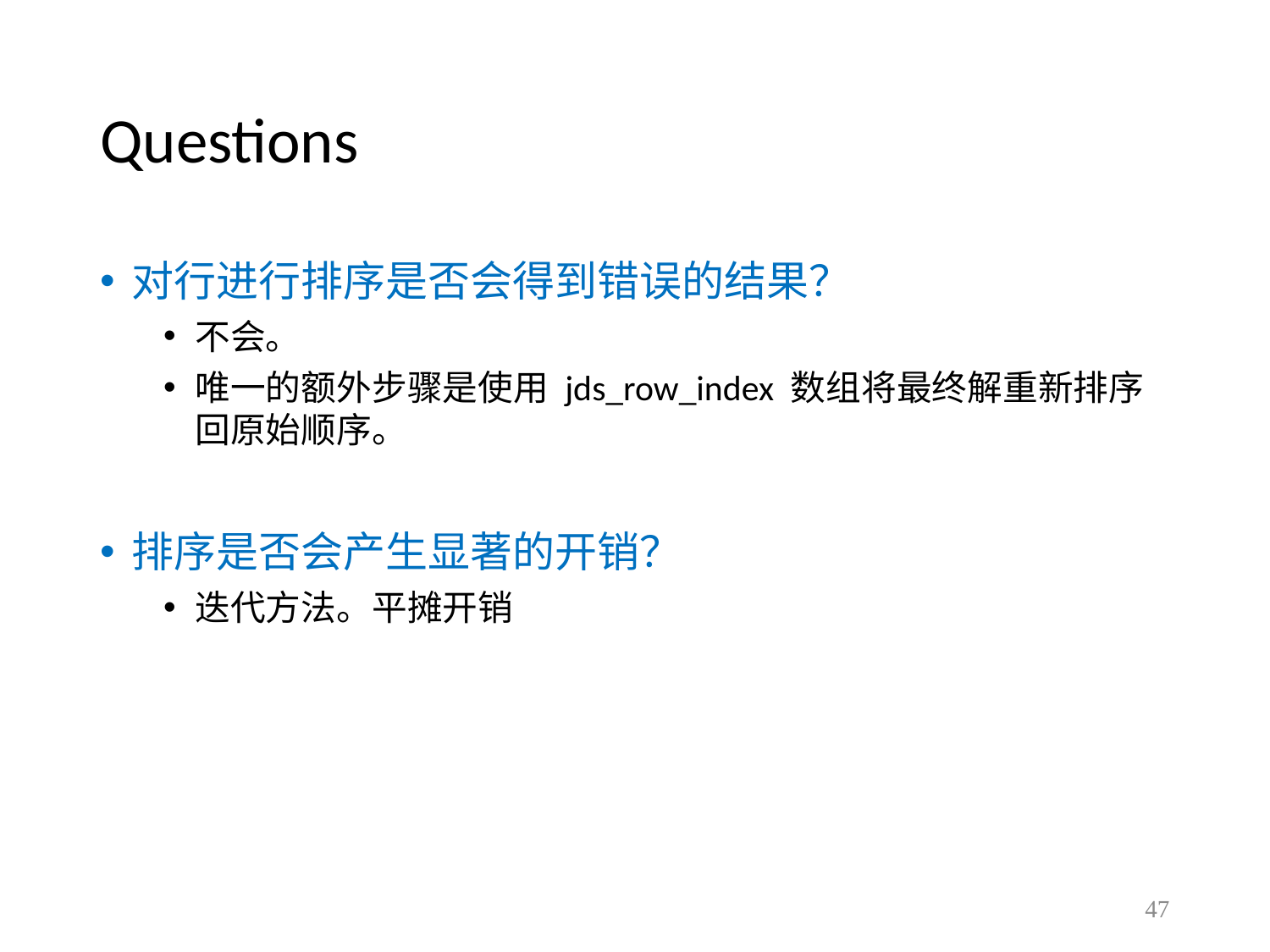

# Questions
对行进行排序是否会得到错误的结果？
不会。
唯一的额外步骤是使用 jds_row_index 数组将最终解重新排序回原始顺序。

排序是否会产生显著的开销？
迭代方法。平摊开销

47